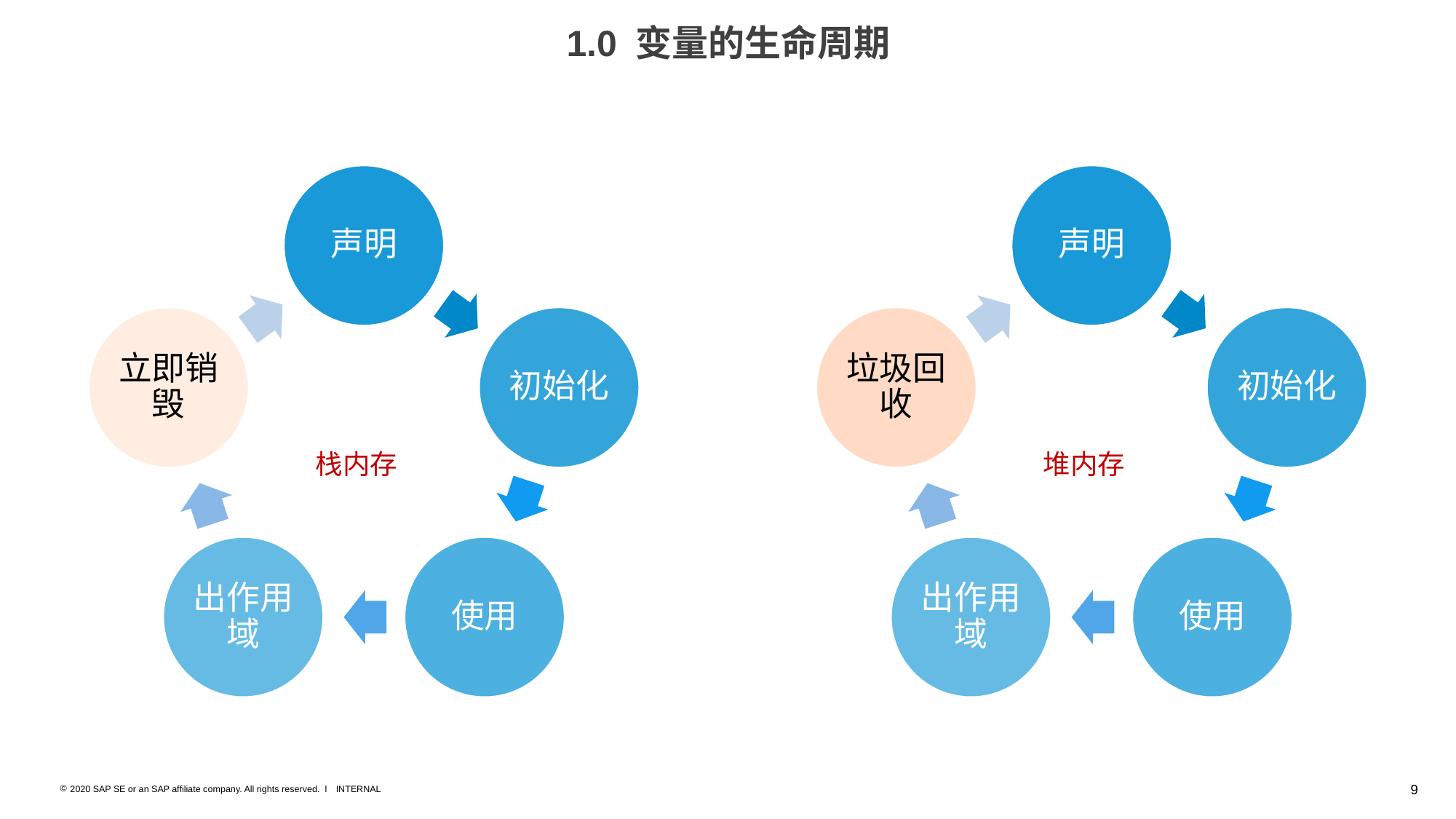

1.0 变量的生命周期
声明

初始化

使用

出作用域

立即销毁

声明

初始化

使用

出作用域

垃圾回收

栈内存
堆内存